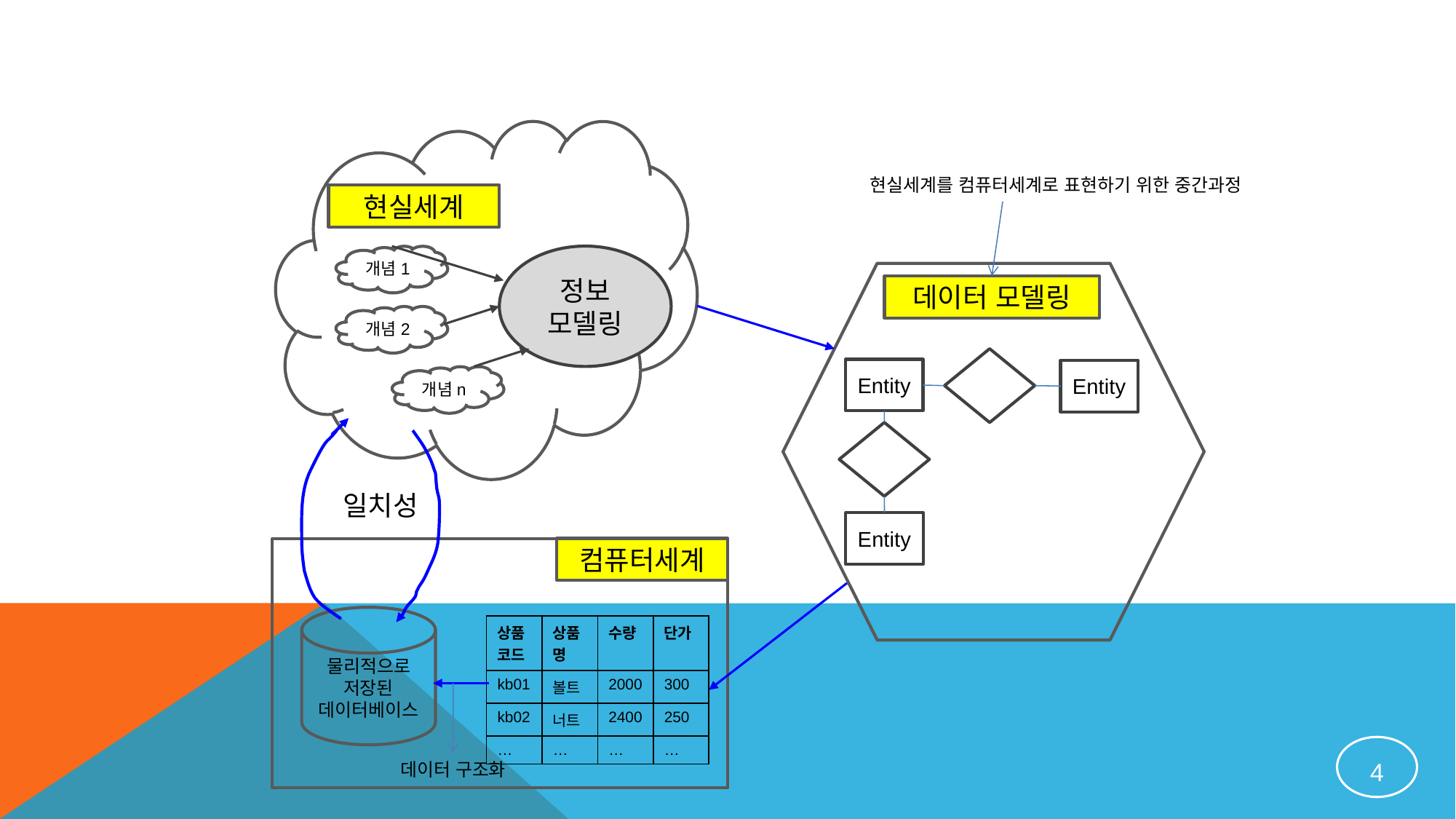

#

현실세계를 컴퓨터세계로 표현하기 위한 중간과정
현실세계
개념1
정보
모델링

데이터 모델링
개념2

Entity
Entity
개념n

일치성
Entity
컴퓨터세계

물리적으로 저장된 데이터베이스
| 상품코드 | 상품명 | 수량 | 단가 |
| --- | --- | --- | --- |
| kb01 | 볼트 | 2000 | 300 |
| kb02 | 너트 | 2400 | 250 |
| … | … | … | … |
4
데이터 구조화